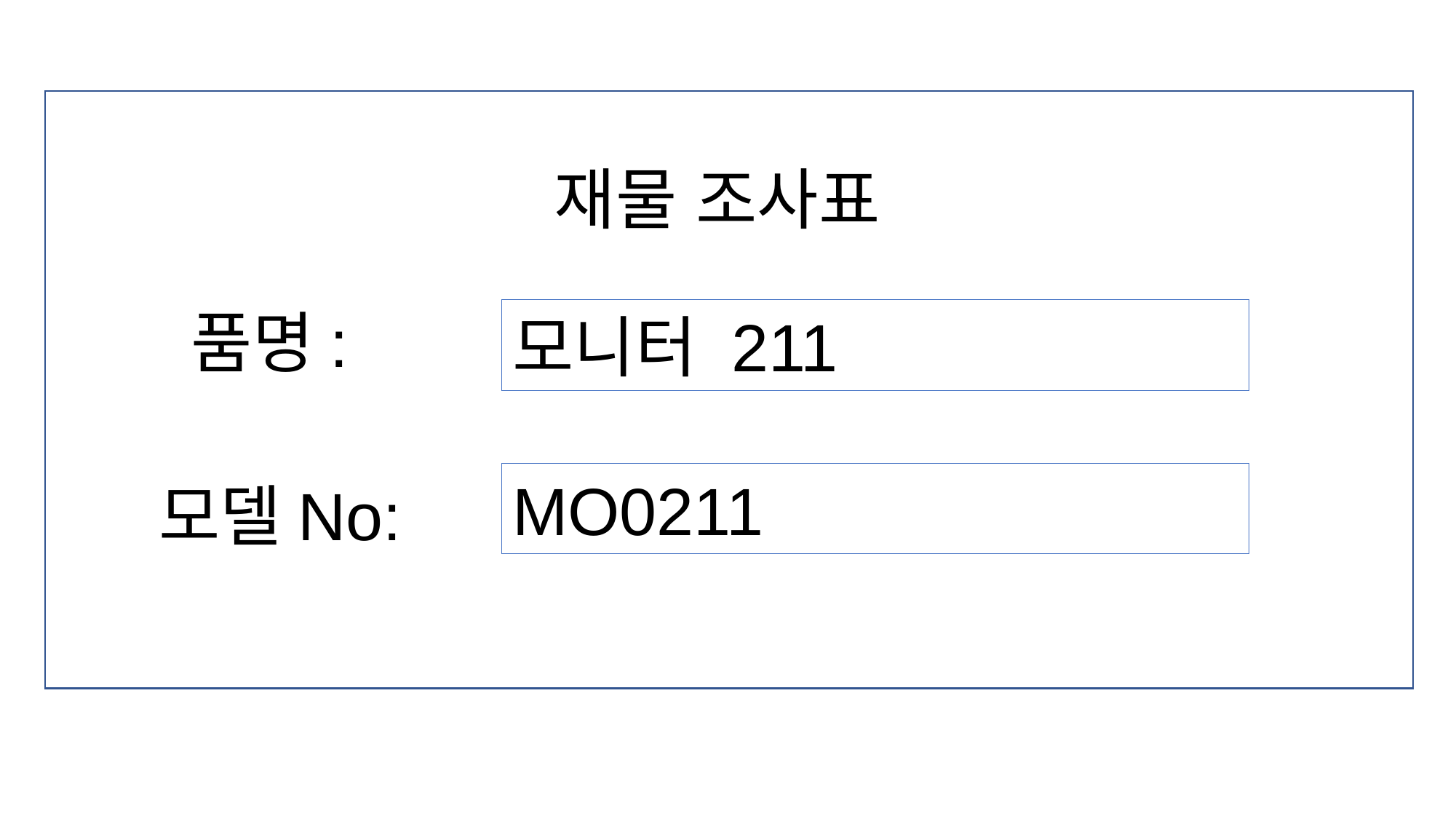

재물 조사표
품명:
모니터 211
MO0211
모델No: